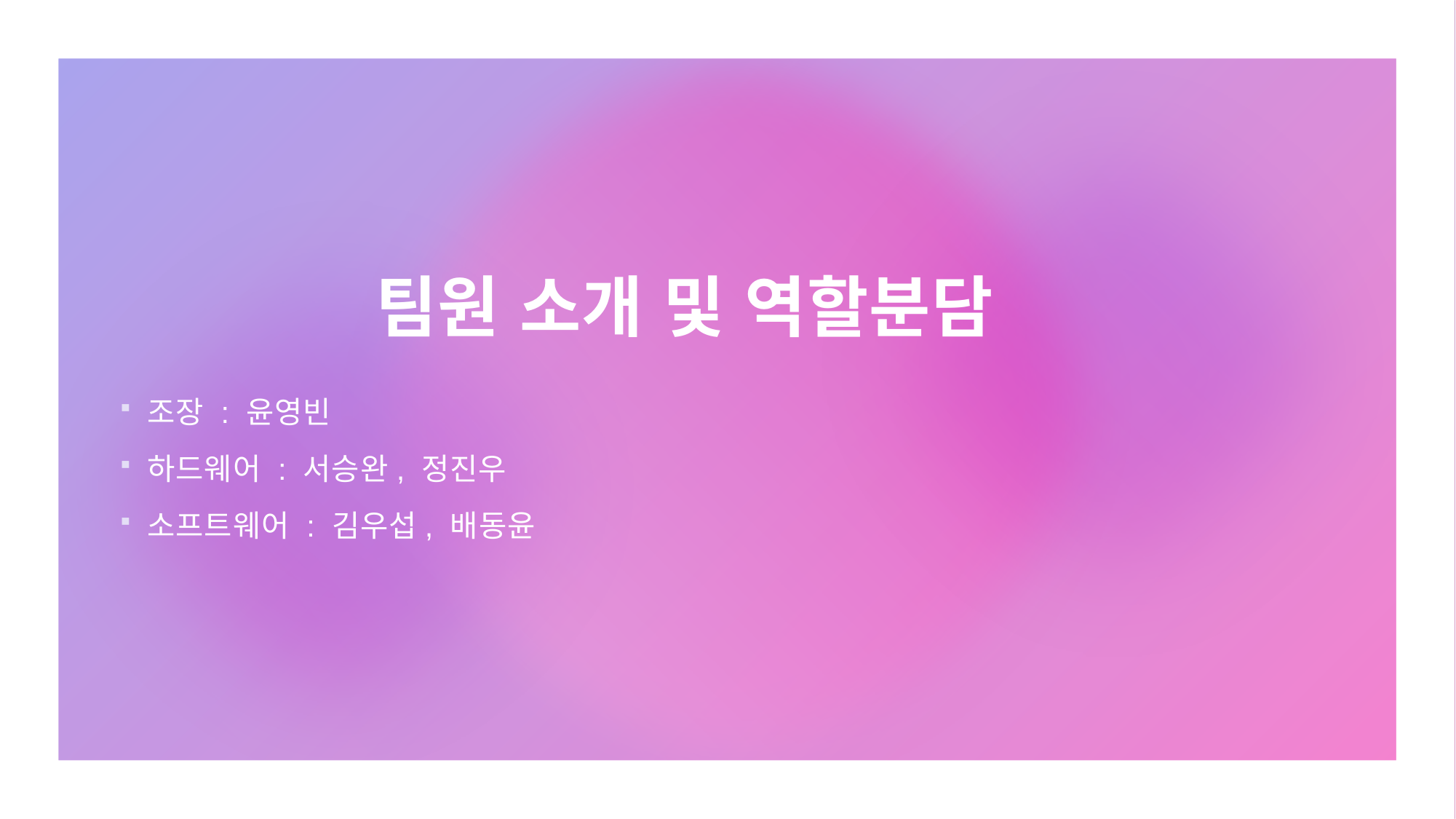

# 팀원 소개 및 역할분담

조장 : 윤영빈
하드웨어 : 서승완, 정진우
소프트웨어 : 김우섭, 배동윤